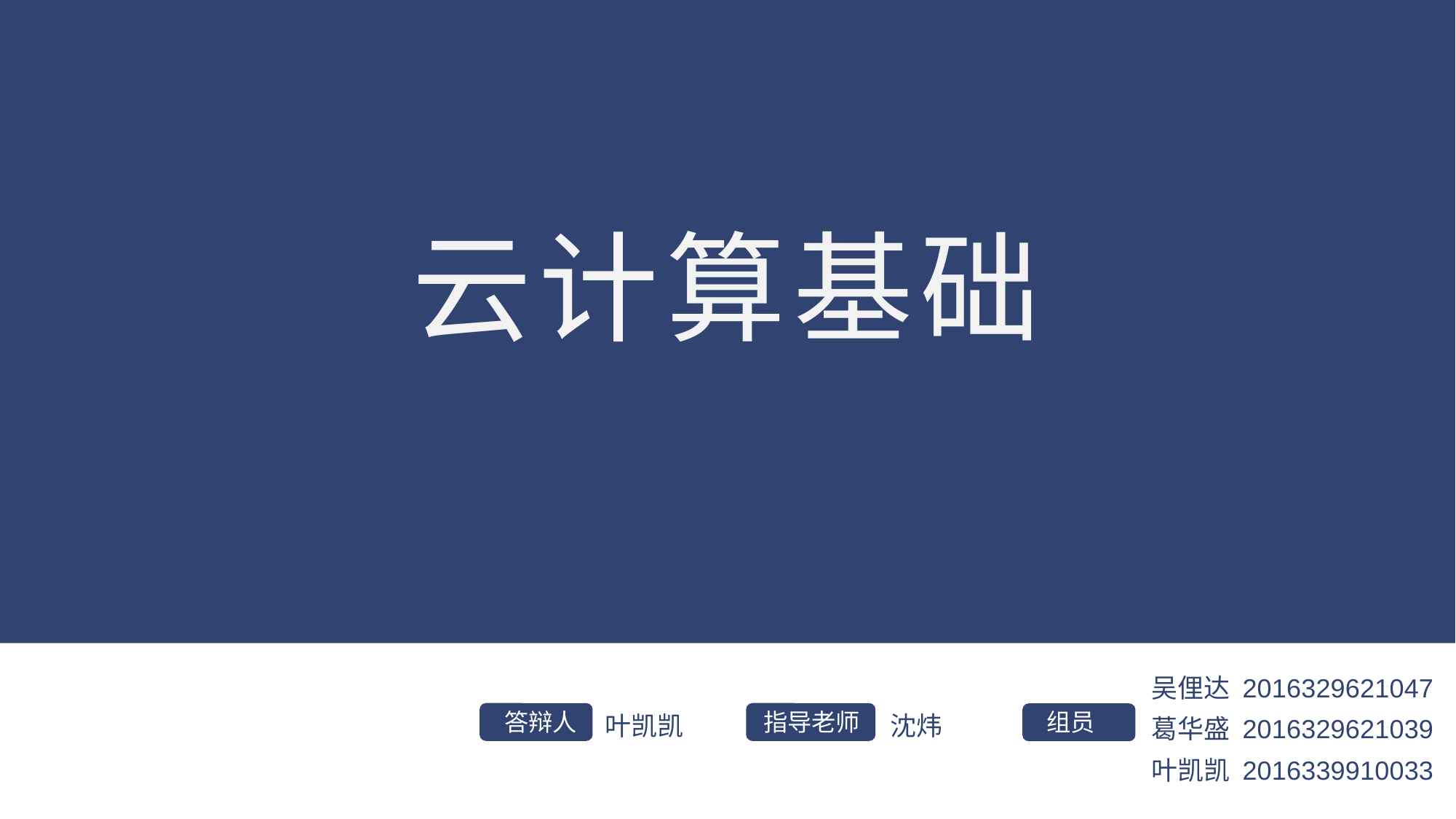

云计算基础
吴俚达 2016329621047
葛华盛 2016329621039
叶凯凯 2016339910033
答辩人
叶凯凯
沈炜
答辩人

指导老师

组员